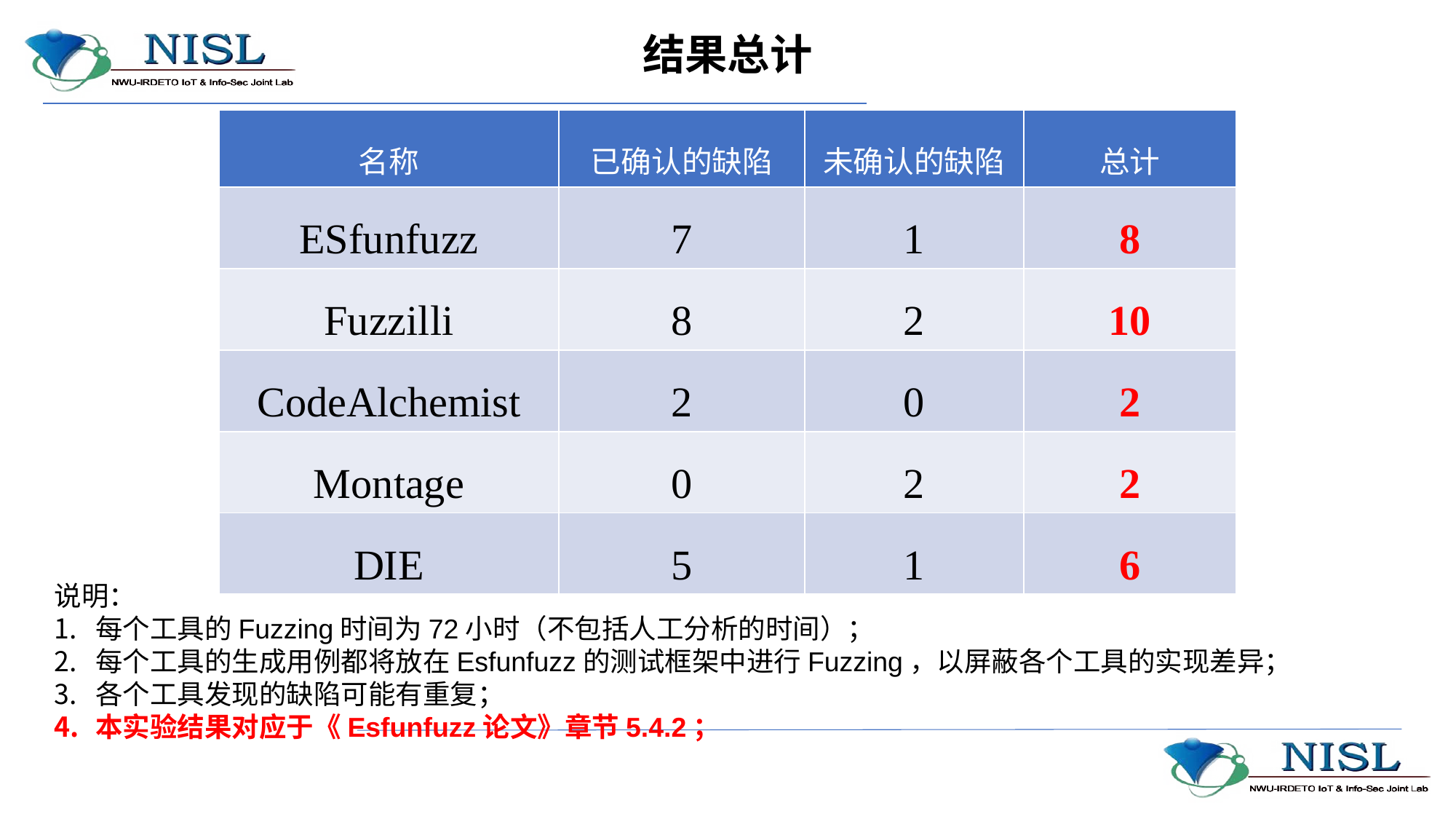

结果总计
| 名称 | 已确认的缺陷 | 未确认的缺陷 | 总计 |
| --- | --- | --- | --- |
| ESfunfuzz | 7 | 1 | 8 |
| Fuzzilli | 8 | 2 | 10 |
| CodeAlchemist | 2 | 0 | 2 |
| Montage | 0 | 2 | 2 |
| DIE | 5 | 1 | 6 |
说明：
每个工具的Fuzzing时间为72小时（不包括人工分析的时间）；
每个工具的生成用例都将放在Esfunfuzz的测试框架中进行Fuzzing，以屏蔽各个工具的实现差异；
各个工具发现的缺陷可能有重复；
本实验结果对应于《Esfunfuzz论文》章节5.4.2；